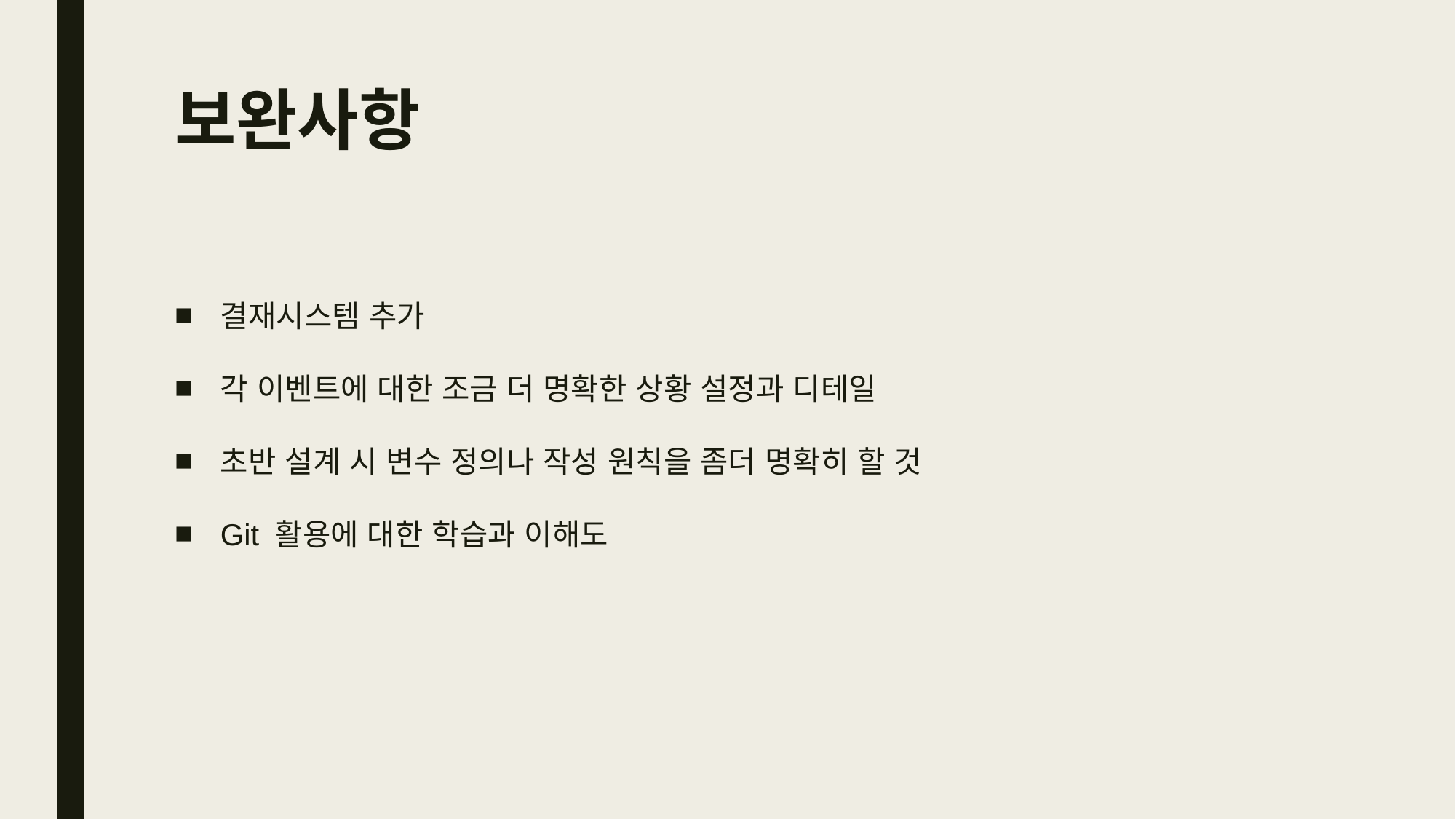

# 보완사항
결재시스템 추가
각 이벤트에 대한 조금 더 명확한 상황 설정과 디테일
초반 설계 시 변수 정의나 작성 원칙을 좀더 명확히 할 것
Git 활용에 대한 학습과 이해도